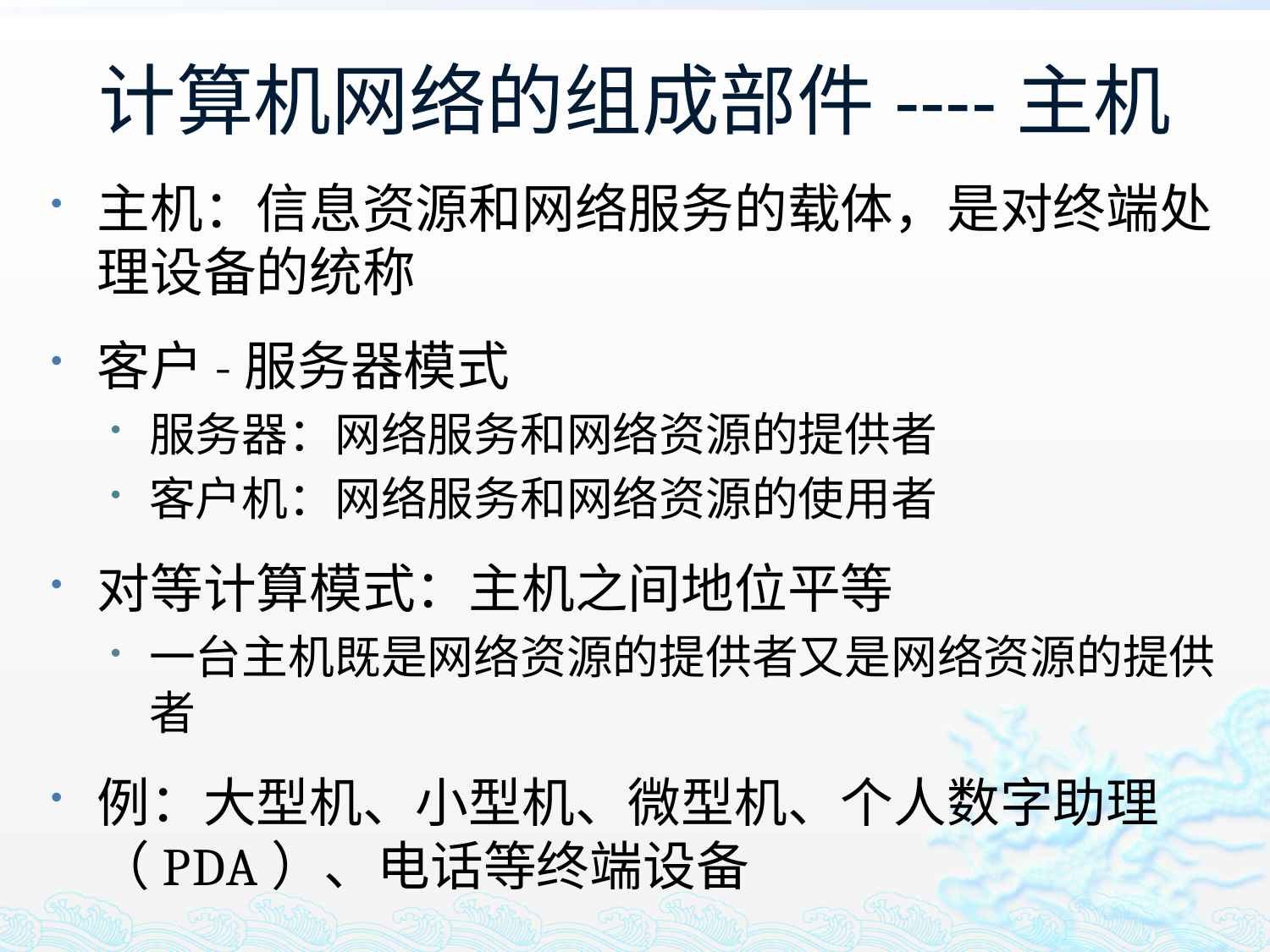

# 计算机网络的组成部件----主机
主机：信息资源和网络服务的载体，是对终端处理设备的统称
客户-服务器模式
服务器：网络服务和网络资源的提供者
客户机：网络服务和网络资源的使用者
对等计算模式：主机之间地位平等
一台主机既是网络资源的提供者又是网络资源的提供者
例：大型机、小型机、微型机、个人数字助理（PDA）、电话等终端设备